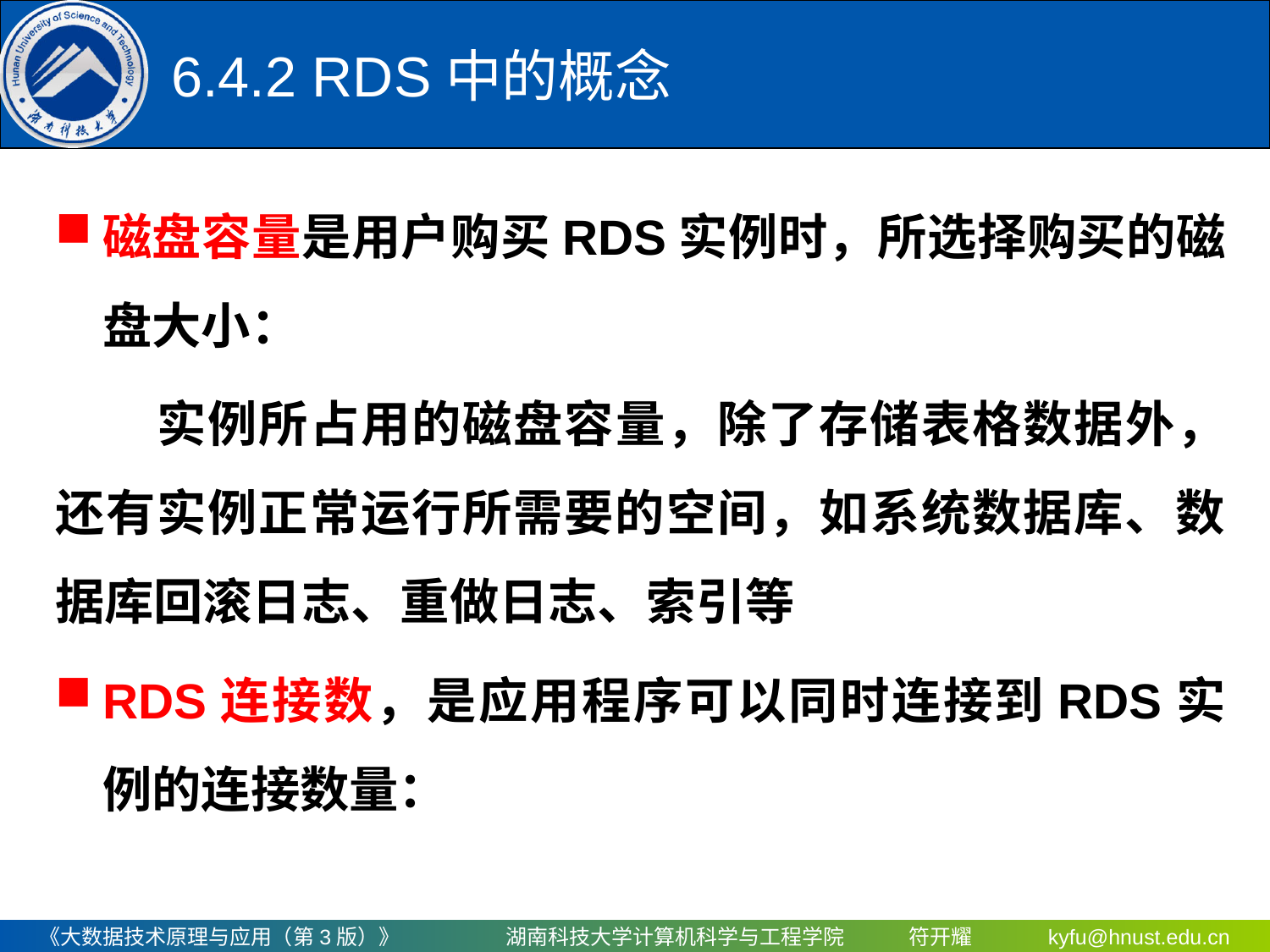

6.4.2 RDS中的概念
磁盘容量是用户购买RDS实例时，所选择购买的磁盘大小：
　　实例所占用的磁盘容量，除了存储表格数据外，还有实例正常运行所需要的空间，如系统数据库、数据库回滚日志、重做日志、索引等
RDS连接数，是应用程序可以同时连接到RDS实例的连接数量：